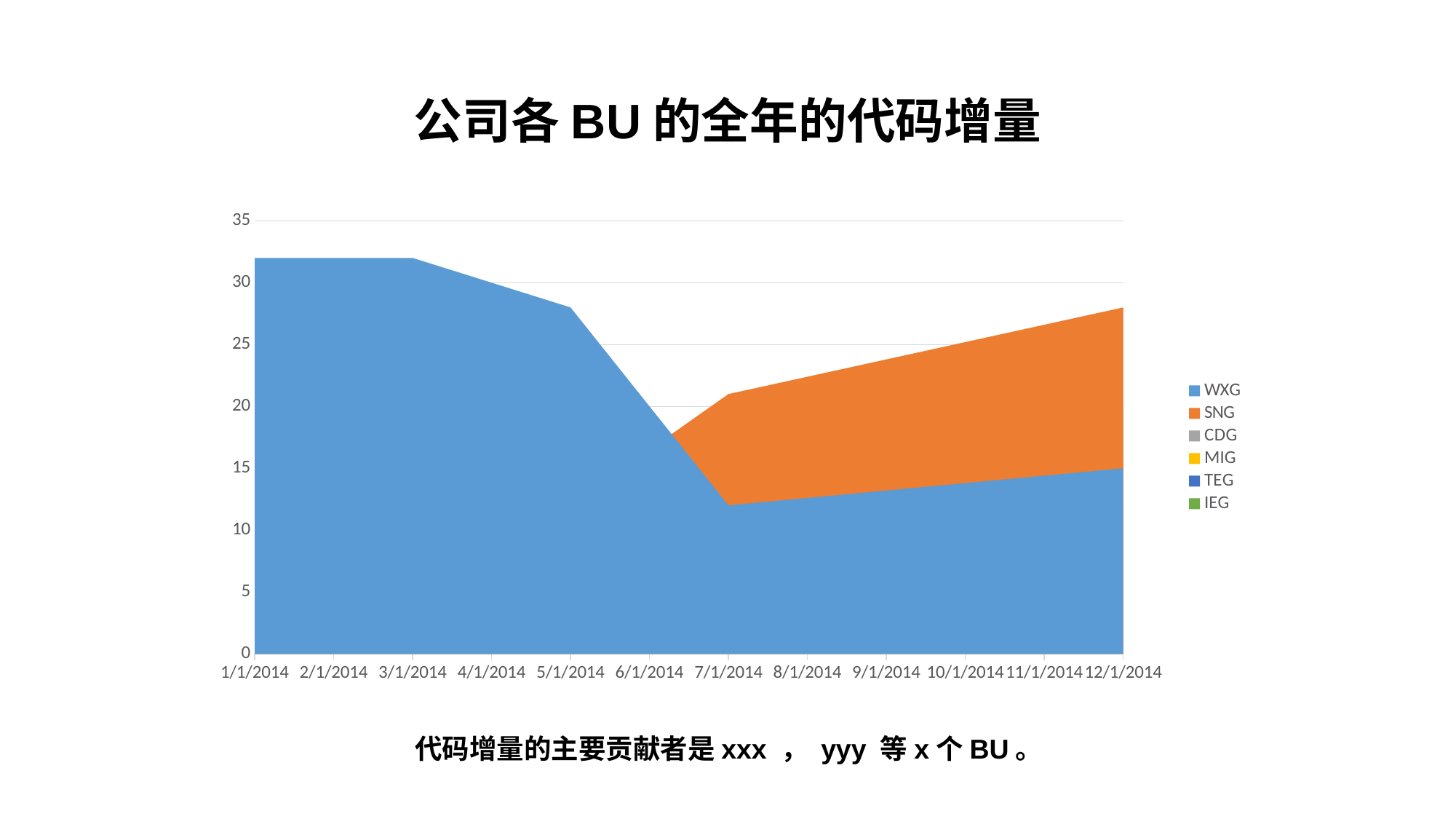

# 公司各BU的全年的代码增量

### Chart

| Category | WXG | SNG | CDG | MIG | TEG | IEG |
|---|---|---|---|---|---|---|
| 41640 | 32.0 | 12.0 | 10.0 | 8.0 | 6.0 | 4.0 |
| 41699 | 32.0 | 12.0 | 9.0 | 6.0 | 3.0 | 0.0 |
| 41760 | 28.0 | 12.0 | 8.0 | 4.0 | 2.0 | 1.0 |
| 41828 | 12.0 | 21.0 | 7.0 | 10.0 | 12.0 | 11.0 |
| 41982 | 15.0 | 28.0 | 28.0 | 20.0 | 12.0 | 5.0 |
代码增量的主要贡献者是xxx ， yyy 等x个BU。